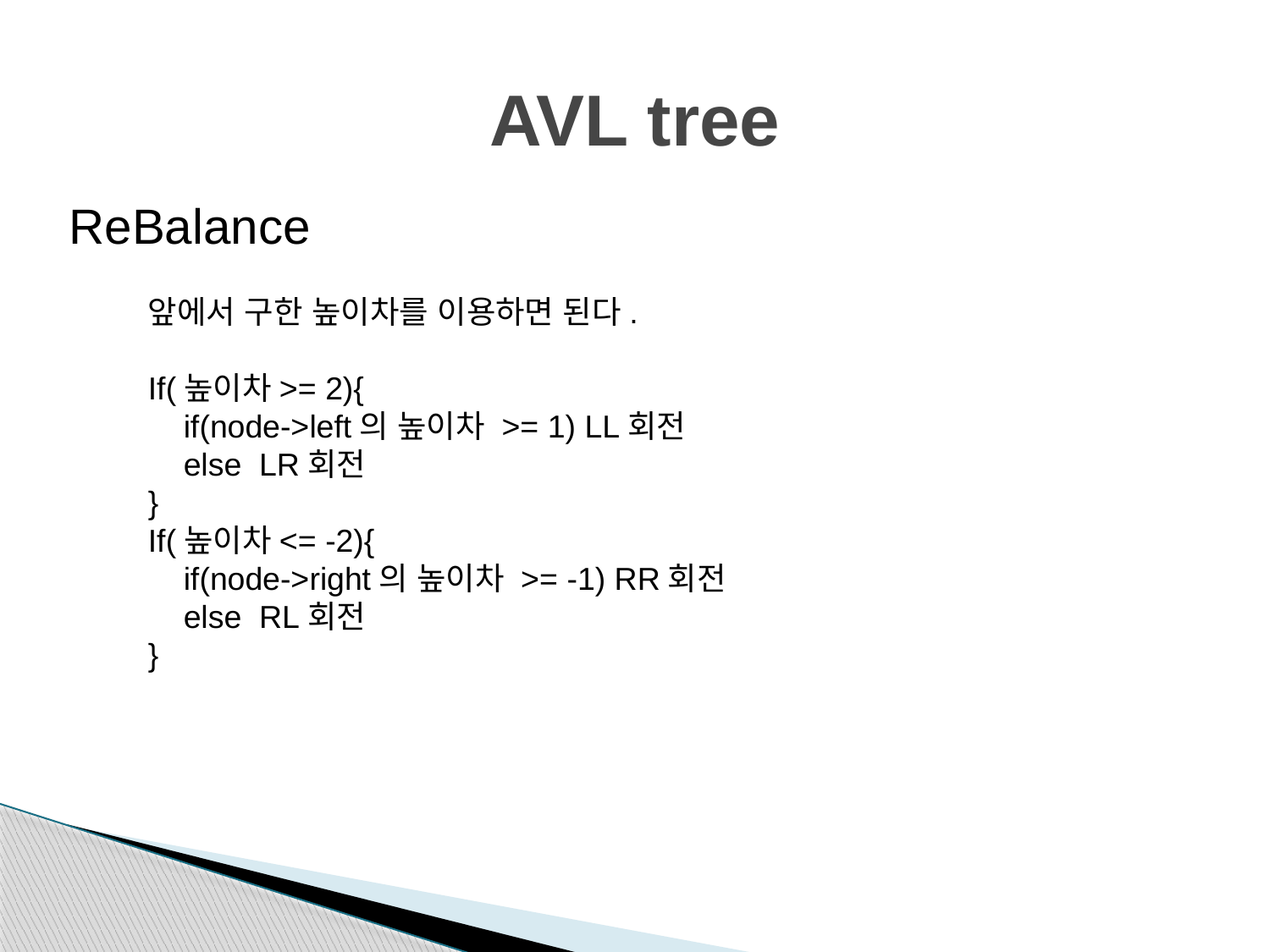

# AVL tree
ReBalance
앞에서 구한 높이차를 이용하면 된다.

If(높이차>= 2){
    if(node->left의 높이차 >= 1) LL회전
    else  LR회전
}
If(높이차<= -2){
    if(node->right의 높이차 >= -1) RR회전
    else  RL회전
}